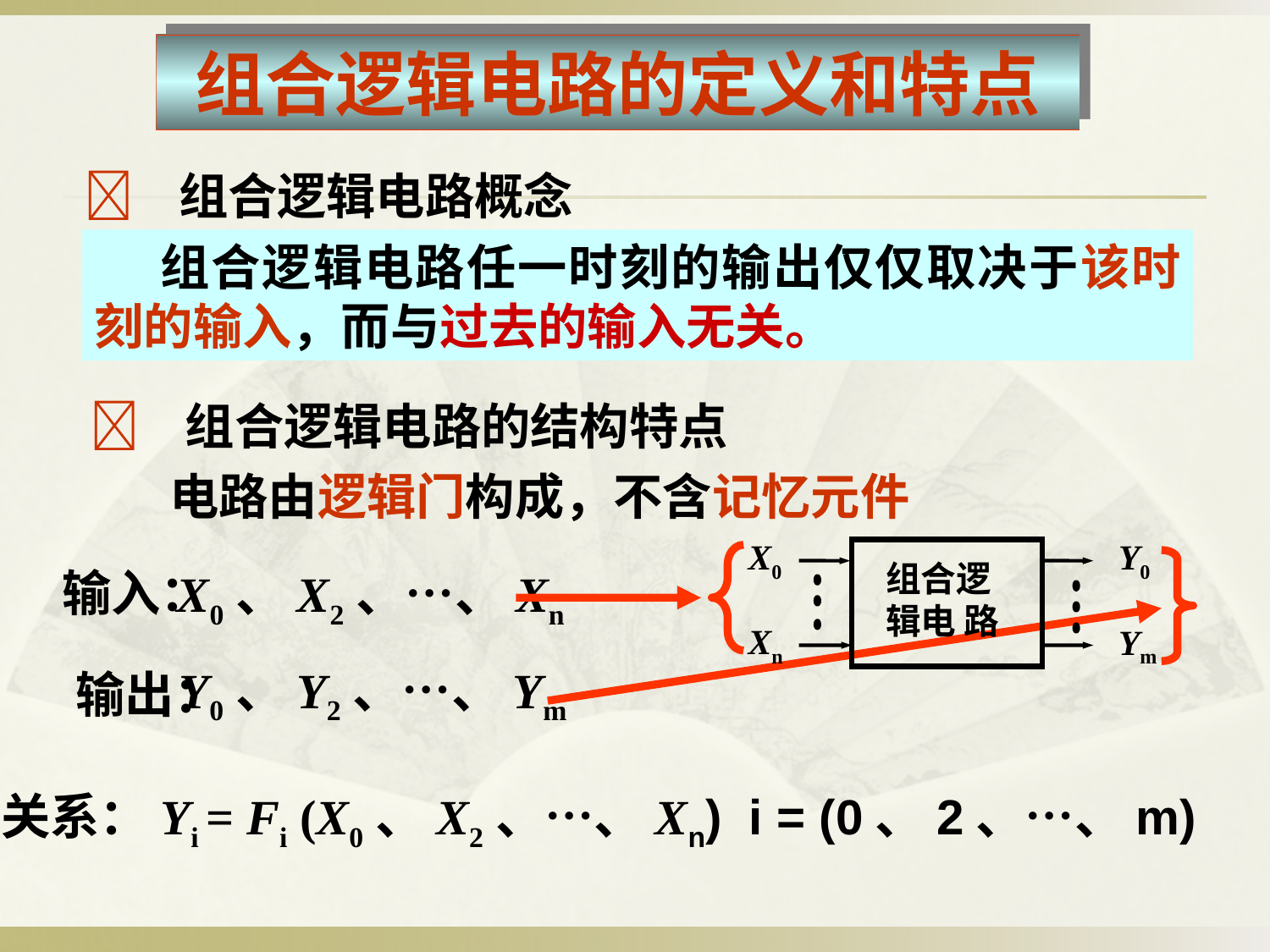

组合逻辑电路的定义和特点
♦   组合逻辑电路概念
    组合逻辑电路任一时刻的输出仅仅取决于该时刻的输入，而与过去的输入无关。
♦   组合逻辑电路的结构特点
      电路由逻辑门构成，不含记忆元件
X0
Y0

组合逻
辑电 路

Xn
Ym

输入：
X0、X2、…、Xn
输出：
Y0、Y2、…、Ym
逻辑关系：Yi = Fi (X0、X2、…、Xn)  i = (0、2、…、m)